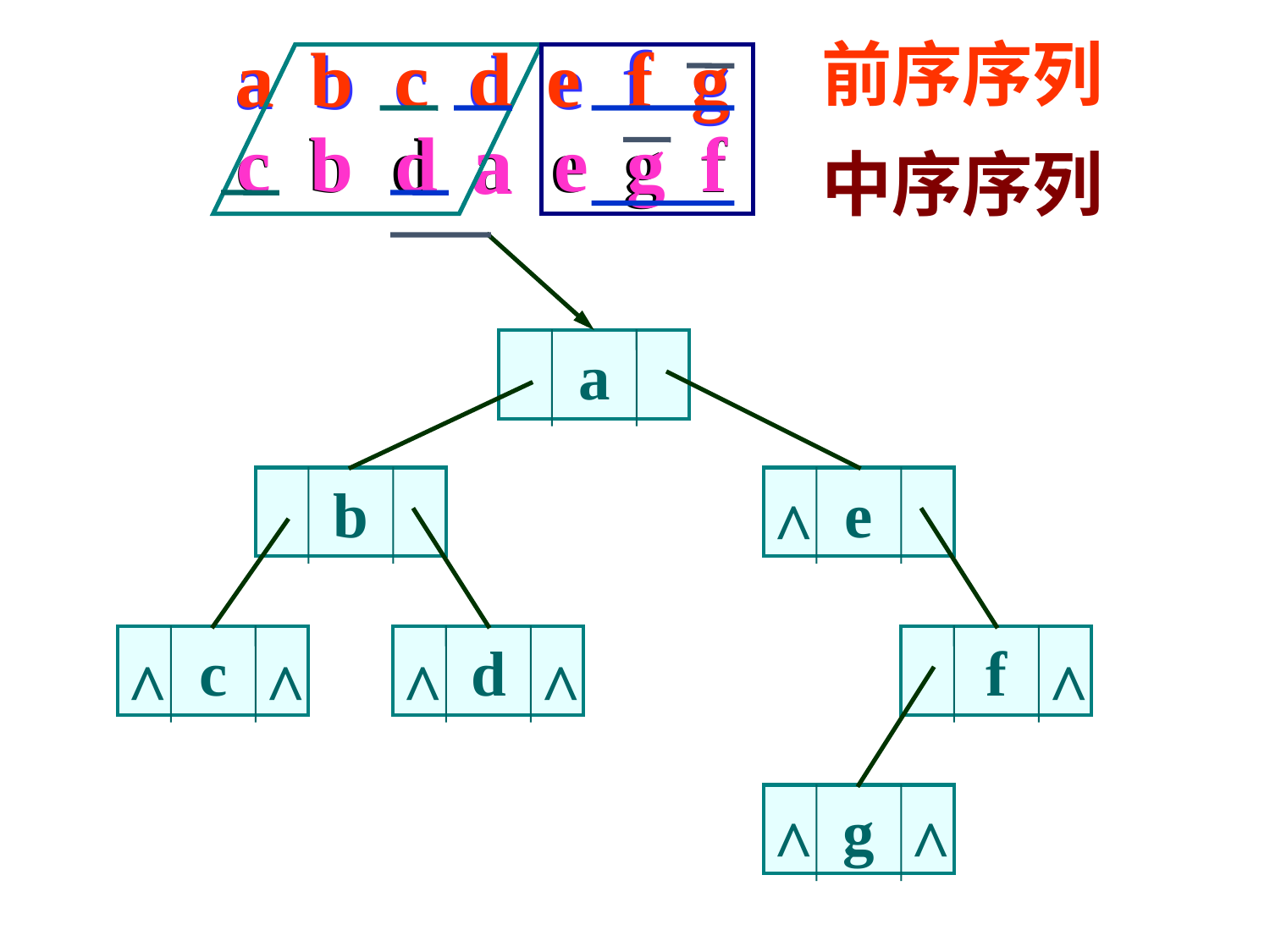

前序序列
中序序列
a  b  c  d  e  f  g
a
b
c
d
e
f
g

a
c
b
d

e

g
f
c  b  d  a  e  g  f

a

b

e

^

c

d

f

^
^
^
^
^

g

^
^